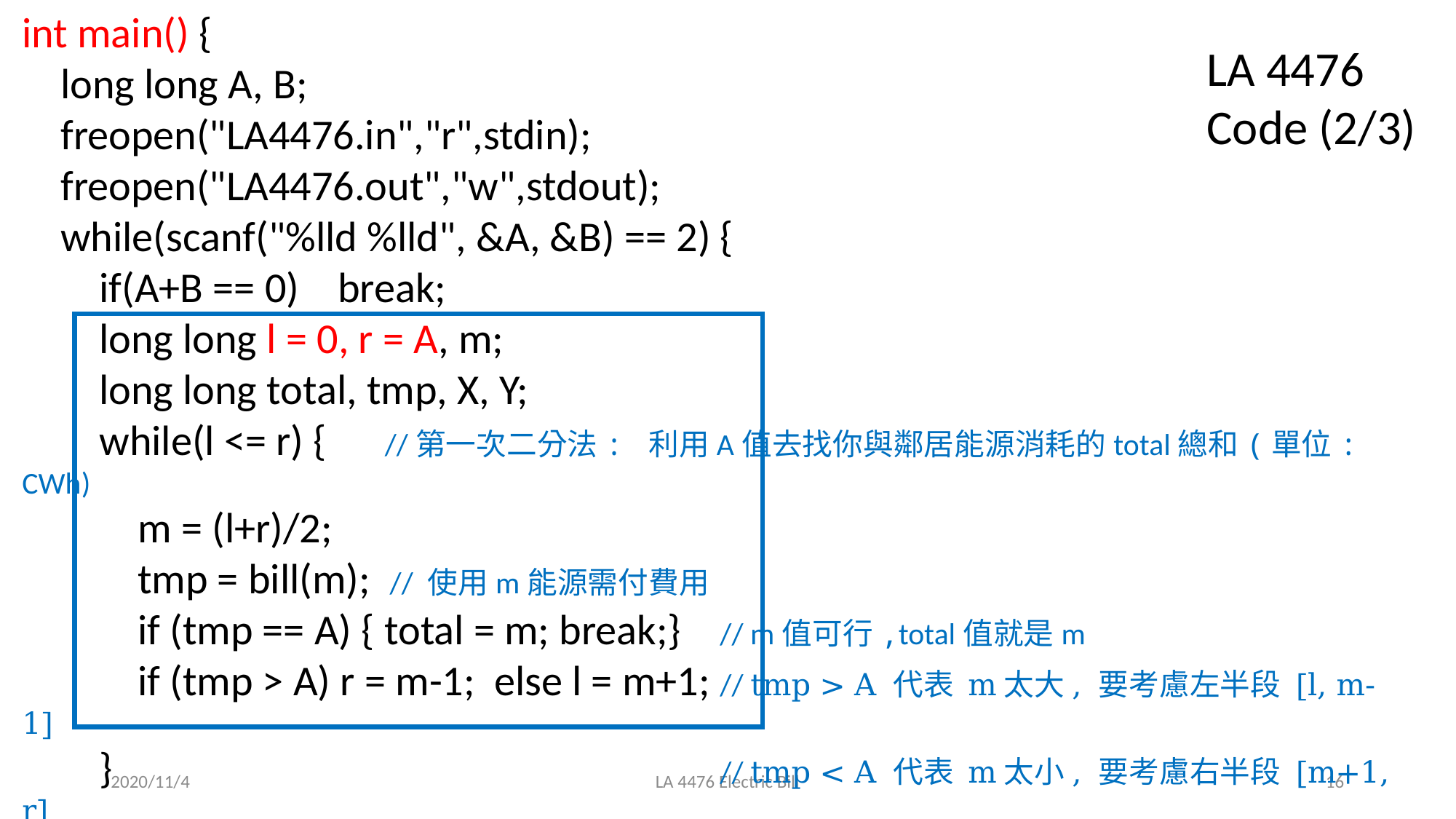

int main() {
    long long A, B;
    freopen("LA4476.in","r",stdin);
    freopen("LA4476.out","w",stdout);
    while(scanf("%lld %lld", &A, &B) == 2) {
        if(A+B == 0)    break;
        long long l = 0, r = A, m;
        long long total, tmp, X, Y;
        while(l <= r) {      //第一次二分法: 利用A值去找你與鄰居能源消耗的total總和(單位: CWh)
            m = (l+r)/2;
            tmp = bill(m);  // 使用m能源需付費用
            if (tmp == A) { total = m; break;}    // m值可行,total值就是m
            if (tmp > A) r = m-1;  else l = m+1; // tmp > A 代表 m太大, 要考慮左半段 [l, m-1]
        }                                                               // tmp < A 代表 m太小, 要考慮右半段 [m+1, r]

LA 4476 Code (2/3)

2020/11/4
LA 4476 Electric Bill
16